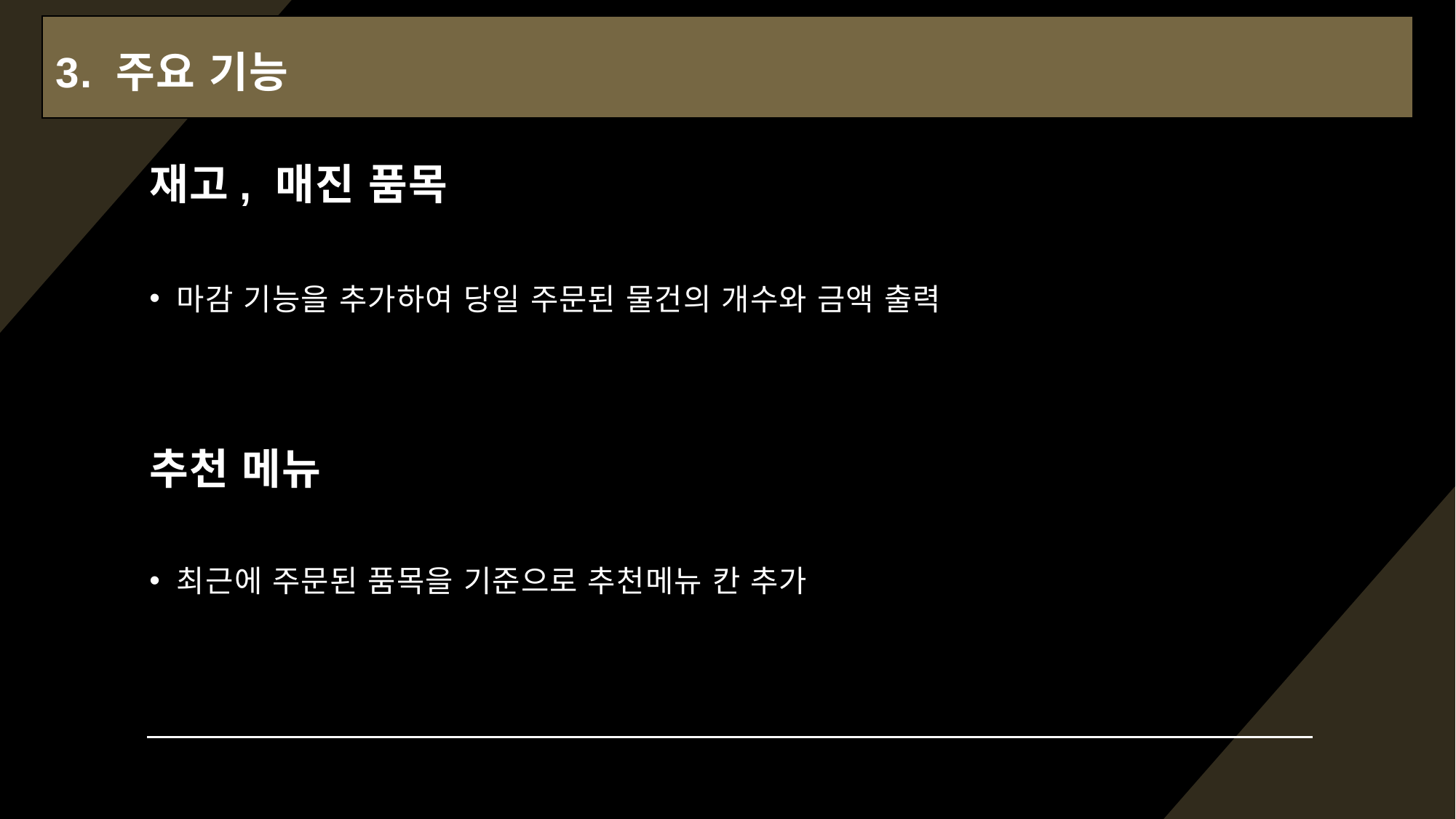

3. 주요 기능
# 재고, 매진 품목
마감 기능을 추가하여 당일 주문된 물건의 개수와 금액 출력

추천 메뉴
최근에 주문된 품목을 기준으로 추천메뉴 칸 추가